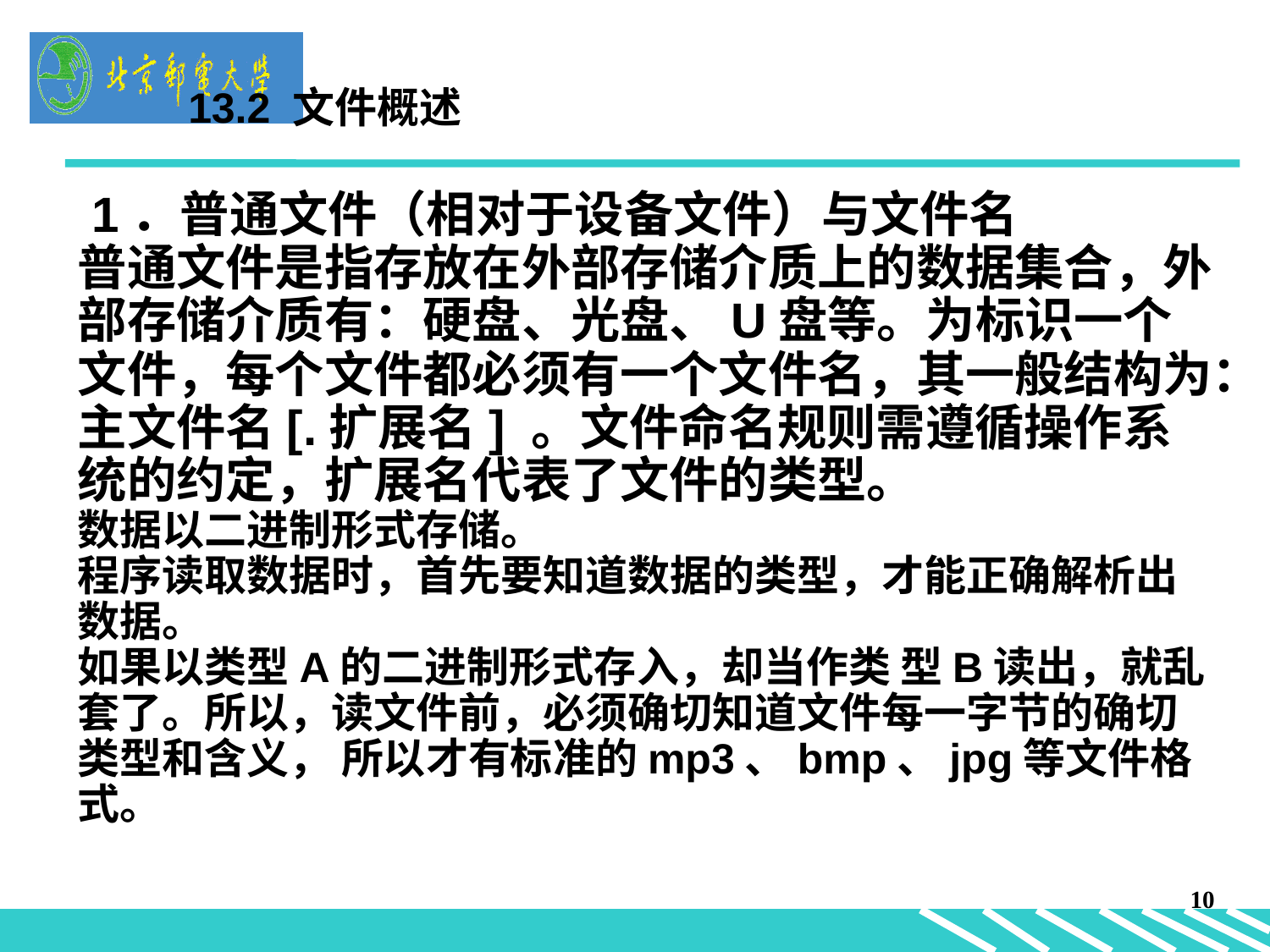

13.2 文件概述
 1．普通文件（相对于设备文件）与文件名
普通文件是指存放在外部存储介质上的数据集合，外部存储介质有：硬盘、光盘、U盘等。为标识一个文件，每个文件都必须有一个文件名，其一般结构为：主文件名[.扩展名] 。文件命名规则需遵循操作系统的约定，扩展名代表了文件的类型。
数据以二进制形式存储。
程序读取数据时，首先要知道数据的类型，才能正确解析出数据。
如果以类型A的二进制形式存入，却当作类 型B读出，就乱套了。所以，读文件前，必须确切知道文件每一字节的确切类型和含义， 所以才有标准的mp3、bmp、jpg等文件格式。

10